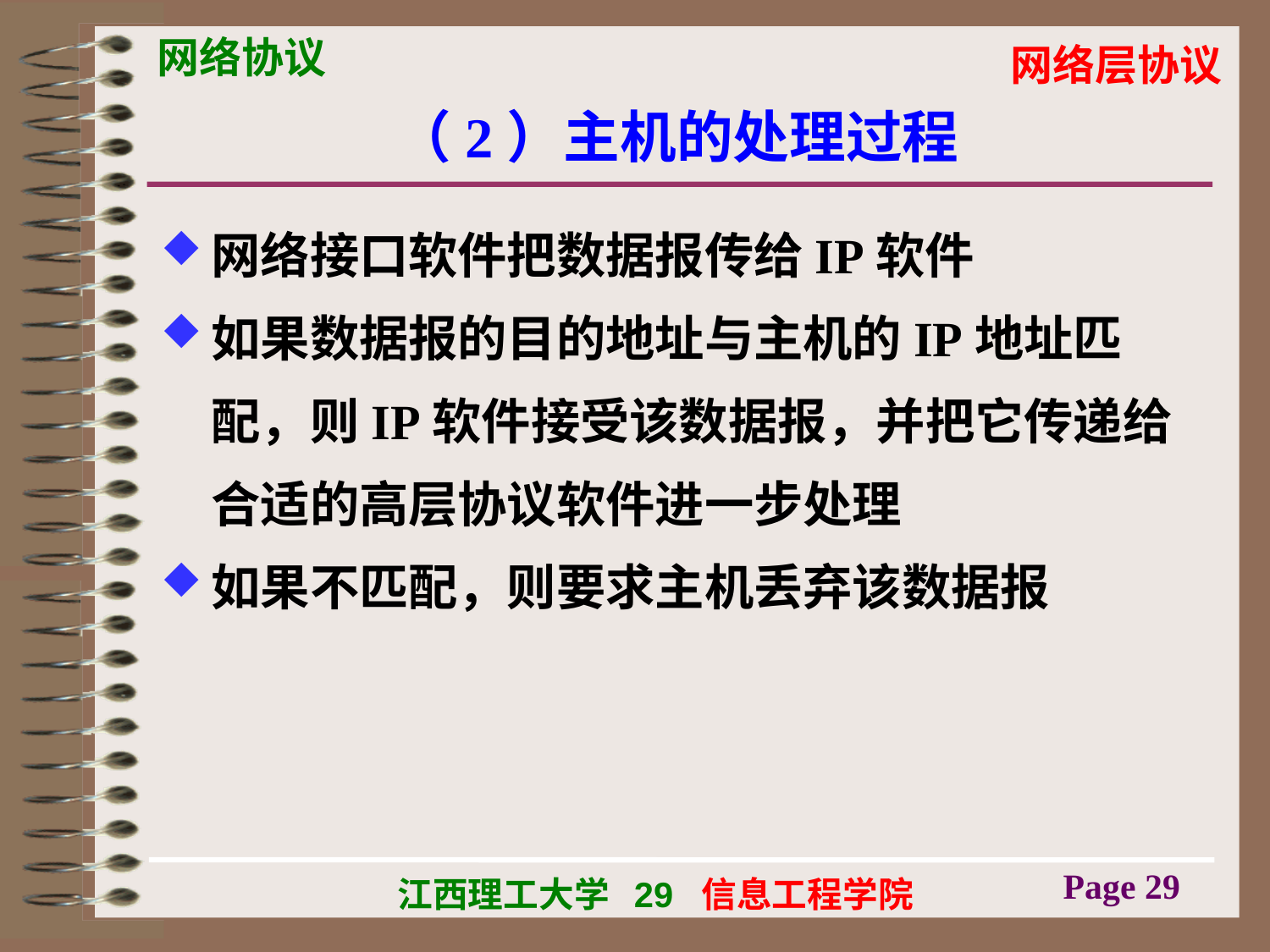

# （2）主机的处理过程
网络接口软件把数据报传给IP软件
如果数据报的目的地址与主机的IP地址匹配，则IP软件接受该数据报，并把它传递给合适的高层协议软件进一步处理
如果不匹配，则要求主机丢弃该数据报
Page 29